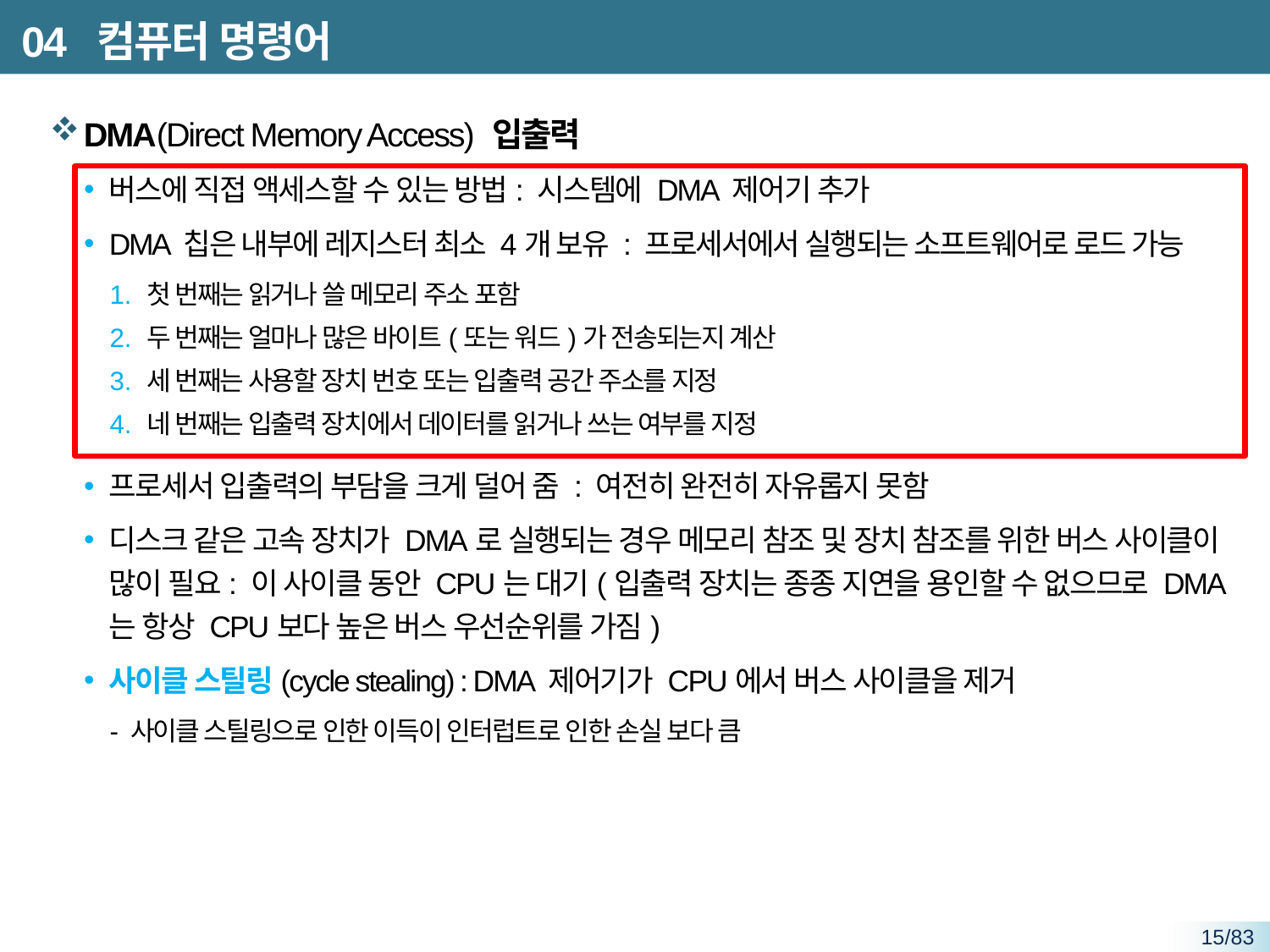

# 04  컴퓨터 명령어
DMA(Direct Memory Access) 입출력
버스에 직접 액세스할 수 있는 방법: 시스템에 DMA 제어기 추가
DMA 칩은 내부에 레지스터 최소 4개 보유 : 프로세서에서 실행되는 소프트웨어로 로드 가능
 첫 번째는 읽거나 쓸 메모리 주소 포함
 두 번째는 얼마나 많은 바이트(또는 워드)가 전송되는지 계산
 세 번째는 사용할 장치 번호 또는 입출력 공간 주소를 지정
 네 번째는 입출력 장치에서 데이터를 읽거나 쓰는 여부를 지정
프로세서 입출력의 부담을 크게 덜어 줌 : 여전히 완전히 자유롭지 못함
디스크 같은 고속 장치가 DMA로 실행되는 경우 메모리 참조 및 장치 참조를 위한 버스 사이클이 많이 필요: 이 사이클 동안 CPU는 대기(입출력 장치는 종종 지연을 용인할 수 없으므로 DMA는 항상 CPU보다 높은 버스 우선순위를 가짐)
사이클 스틸링(cycle stealing) : DMA 제어기가 CPU에서 버스 사이클을 제거
- 사이클 스틸링으로 인한 이득이 인터럽트로 인한 손실 보다 큼